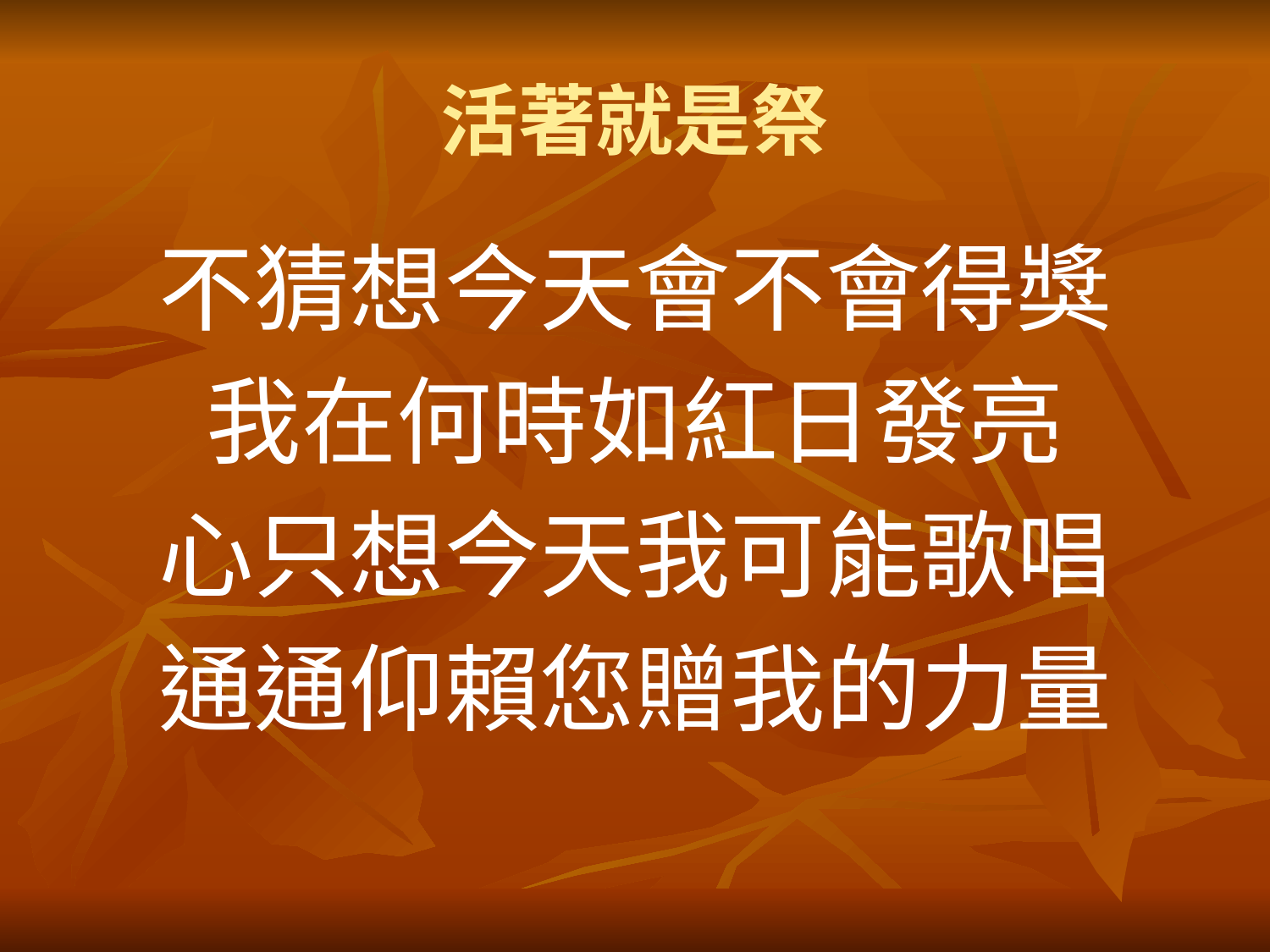

# 活著就是祭
不猜想今天會不會得獎
我在何時如紅日發亮
心只想今天我可能歌唱
通通仰賴您贈我的力量